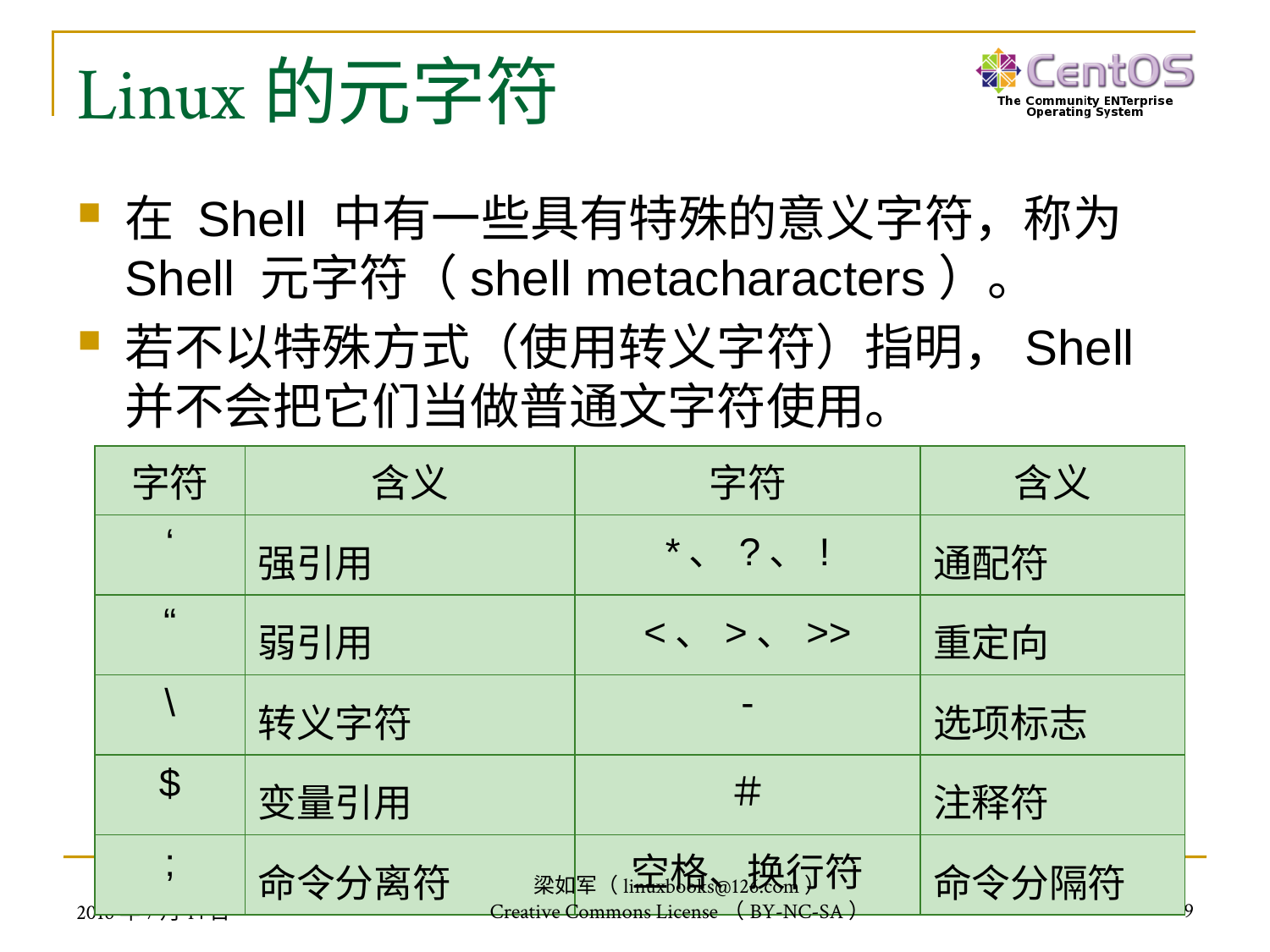

# Linux的元字符
在 Shell 中有一些具有特殊的意义字符，称为 Shell 元字符（shell metacharacters）。
若不以特殊方式（使用转义字符）指明，Shell并不会把它们当做普通文字符使用。
| 字符 | 含义 | 字符 | 含义 |
| --- | --- | --- | --- |
| ‘ | 强引用 | \*、?、! | 通配符 |
| “ | 弱引用 | <、>、>> | 重定向 |
| \ | 转义字符 | - | 选项标志 |
| $ | 变量引用 | ＃ | 注释符 |
| ; | 命令分离符 | 空格、换行符 | 命令分隔符 |
梁如军（linuxbooks@126.com）
Creative Commons License（BY-NC-SA）
2016年7月14日
9